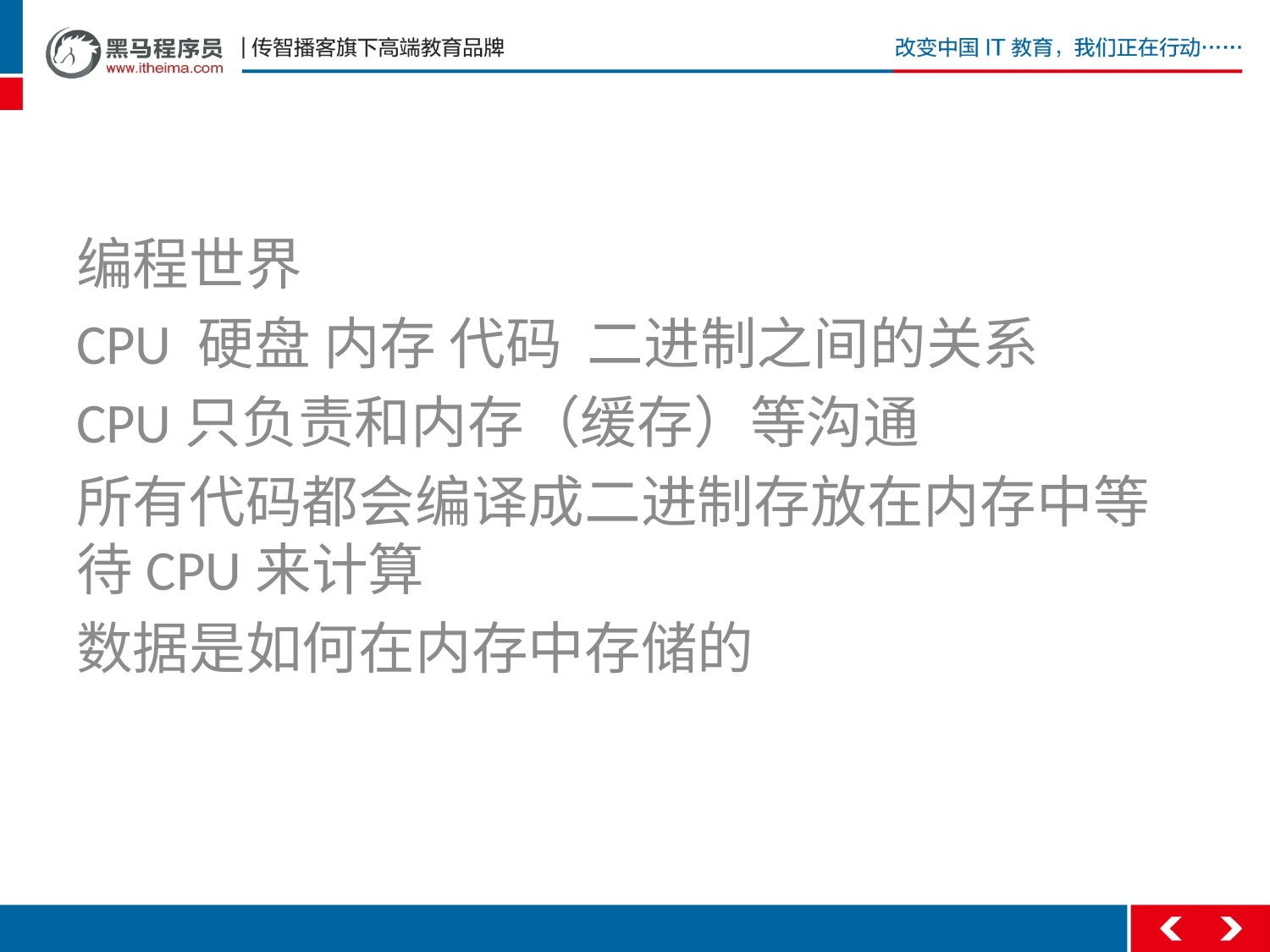

#
编程世界
CPU 硬盘 内存 代码  二进制之间的关系
CPU只负责和内存（缓存）等沟通
所有代码都会编译成二进制存放在内存中等待CPU来计算
数据是如何在内存中存储的